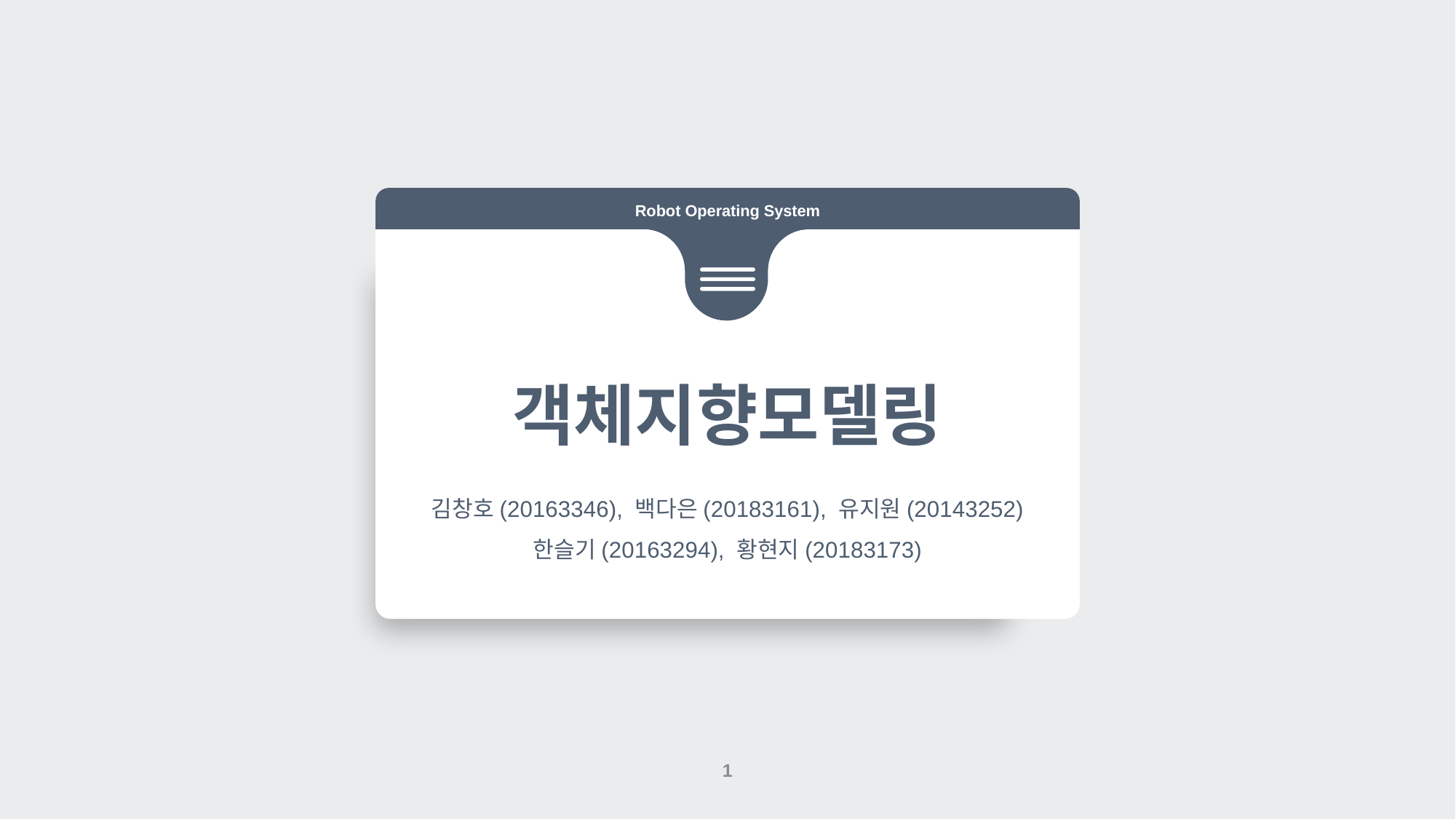

Robot Operating System

객체지향모델링
김창호(20163346), 백다은(20183161), 유지원(20143252)
한슬기(20163294), 황현지(20183173)

1